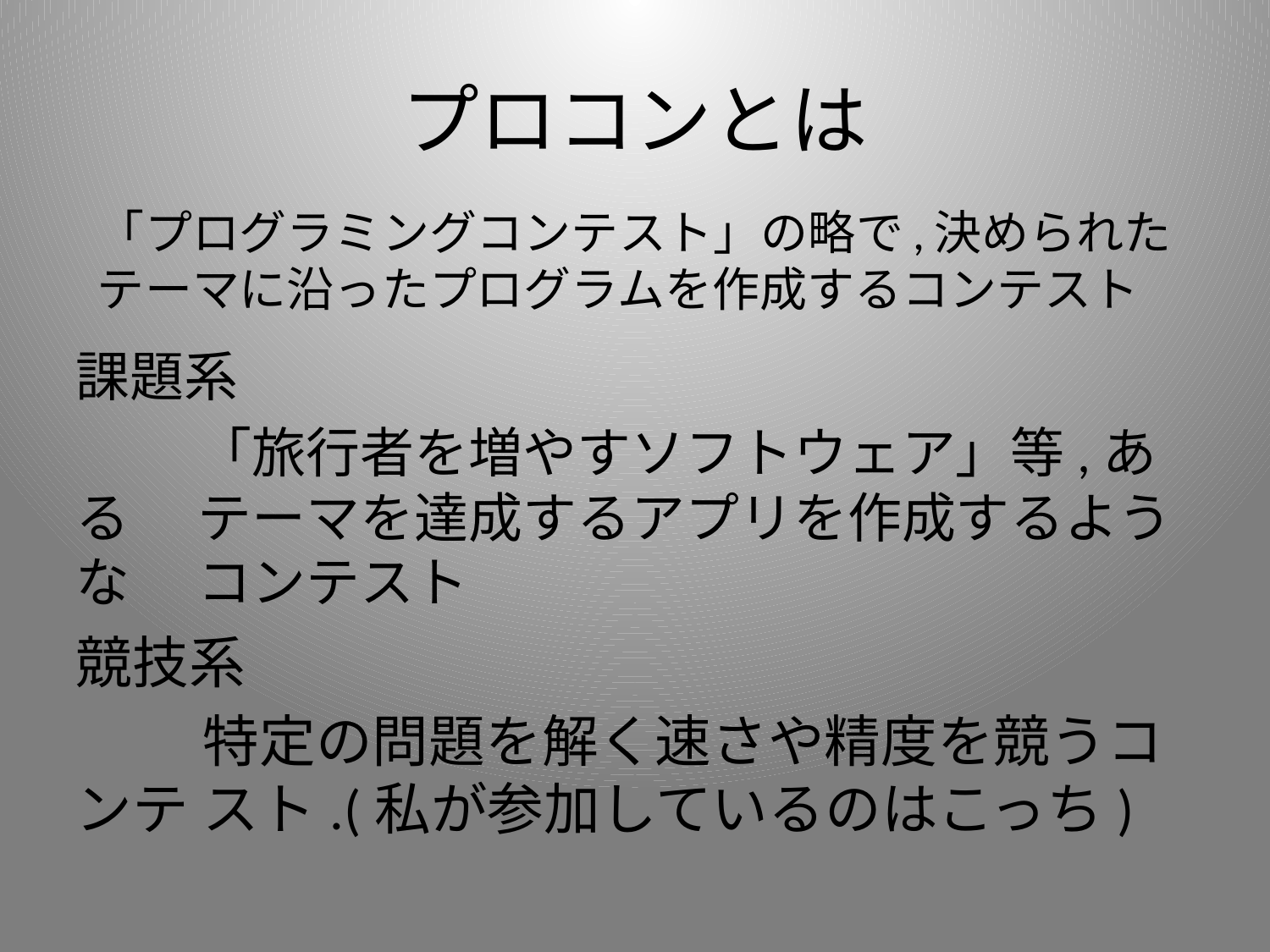

# プロコンとは
「プログラミングコンテスト」の略で,決められたテーマに沿ったプログラムを作成するコンテスト
課題系
	「旅行者を増やすソフトウェア」等,ある	テーマを達成するアプリを作成するような	コンテスト
競技系
	特定の問題を解く速さや精度を競うコンテ	スト.(私が参加しているのはこっち)